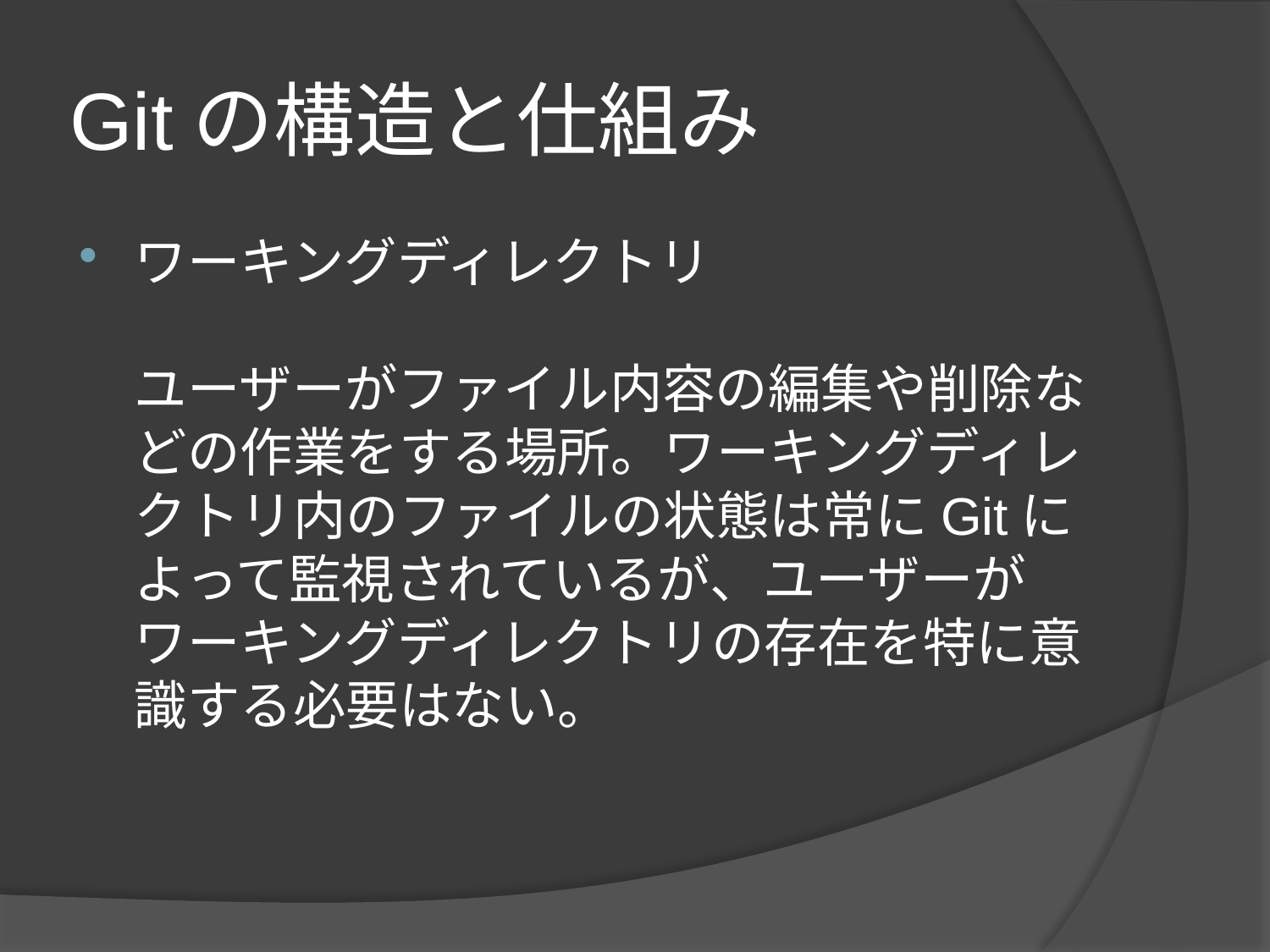

# Gitの構造と仕組み
ワーキングディレクトリ
ユーザーがファイル内容の編集や削除などの作業をする場所。ワーキングディレクトリ内のファイルの状態は常にGitによって監視されているが、ユーザーがワーキングディレクトリの存在を特に意識する必要はない。